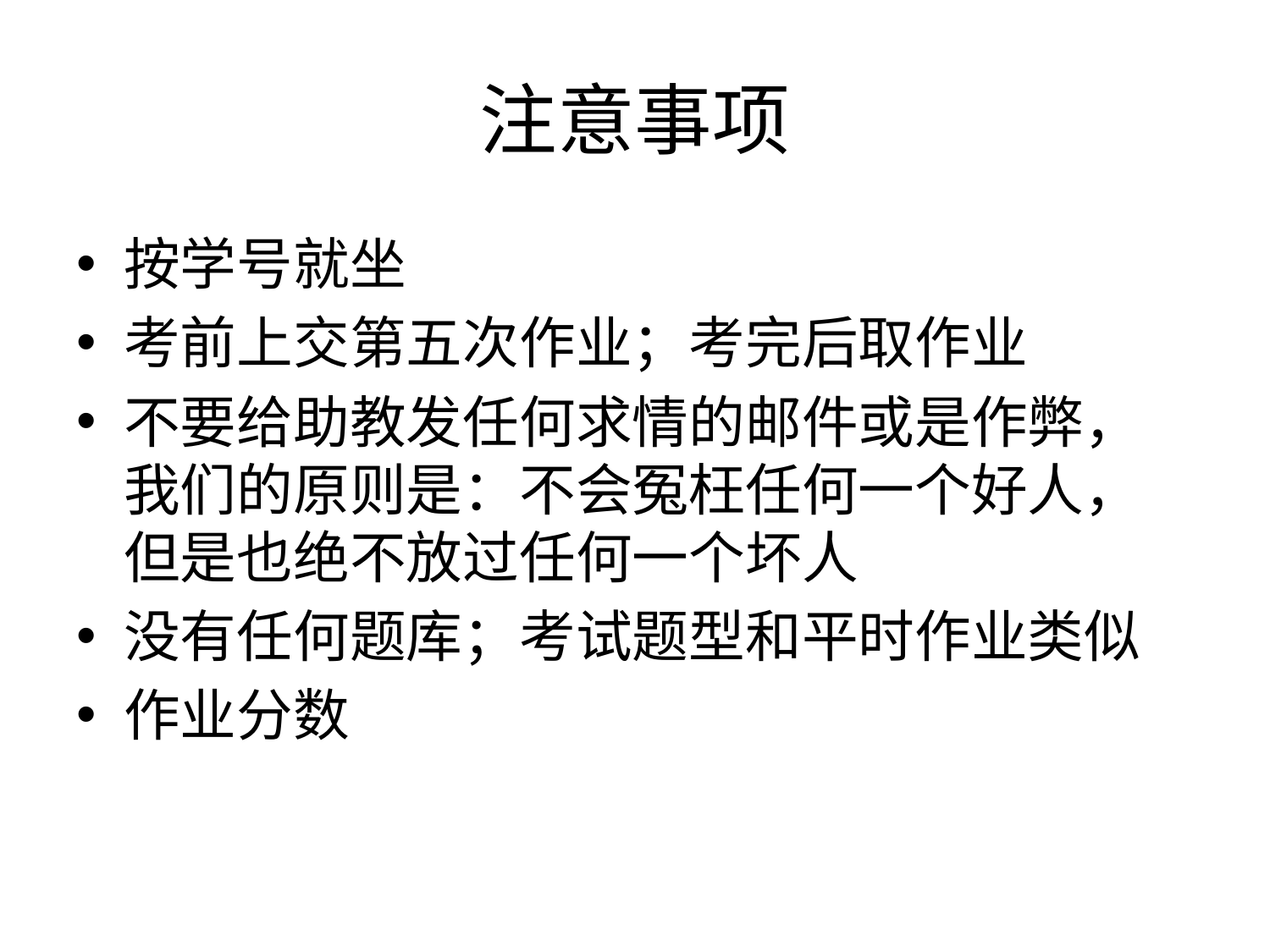

# 注意事项
按学号就坐
考前上交第五次作业；考完后取作业
不要给助教发任何求情的邮件或是作弊，我们的原则是：不会冤枉任何一个好人，但是也绝不放过任何一个坏人
没有任何题库；考试题型和平时作业类似
作业分数